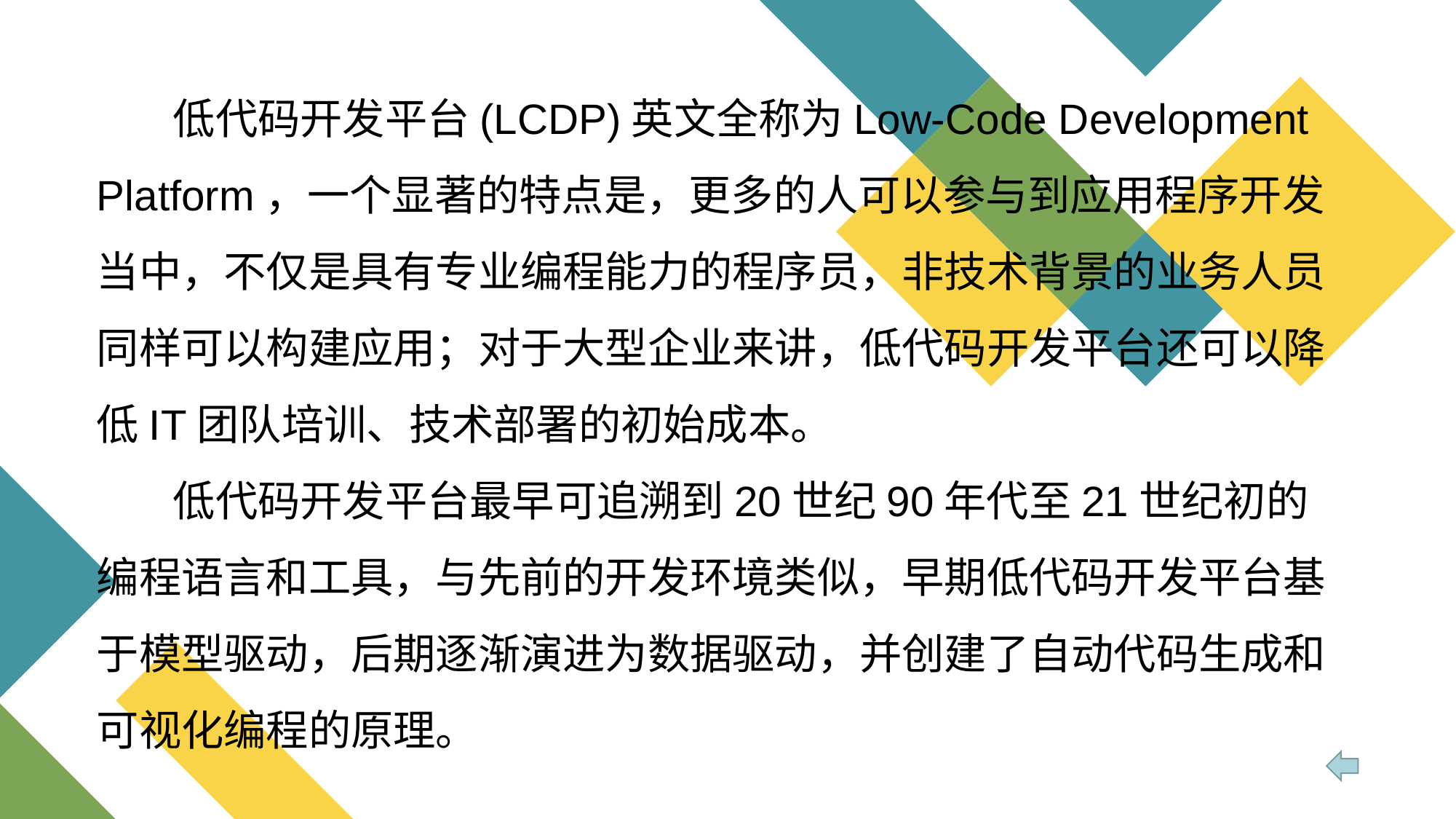

低代码开发平台(LCDP)英文全称为Low-Code Development Platform，一个显著的特点是，更多的人可以参与到应用程序开发当中，不仅是具有专业编程能力的程序员，非技术背景的业务人员同样可以构建应用；对于大型企业来讲，低代码开发平台还可以降低IT团队培训、技术部署的初始成本。
       低代码开发平台最早可追溯到20世纪90年代至21世纪初的编程语言和工具，与先前的开发环境类似，早期低代码开发平台基于模型驱动，后期逐渐演进为数据驱动，并创建了自动代码生成和可视化编程的原理。